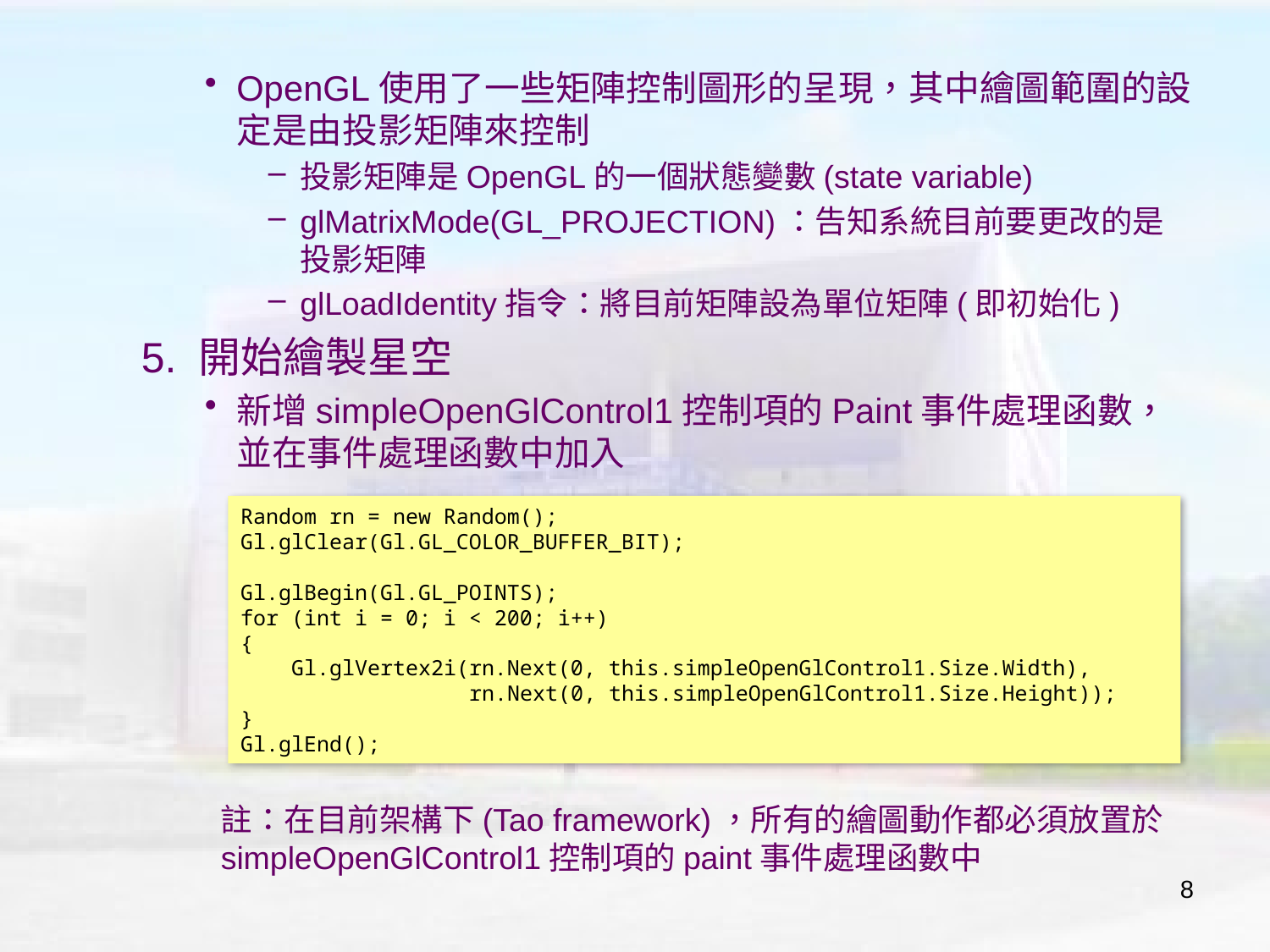

OpenGL使用了一些矩陣控制圖形的呈現，其中繪圖範圍的設定是由投影矩陣來控制
投影矩陣是OpenGL的一個狀態變數(state variable)
glMatrixMode(GL_PROJECTION)：告知系統目前要更改的是投影矩陣
glLoadIdentity指令：將目前矩陣設為單位矩陣(即初始化)
5. 開始繪製星空
新增simpleOpenGlControl1控制項的Paint事件處理函數，並在事件處理函數中加入

Random rn = new Random();
Gl.glClear(Gl.GL_COLOR_BUFFER_BIT);

Gl.glBegin(Gl.GL_POINTS);
for (int i = 0; i < 200; i++)
{
    Gl.glVertex2i(rn.Next(0, this.simpleOpenGlControl1.Size.Width),
                  rn.Next(0, this.simpleOpenGlControl1.Size.Height));
}
Gl.glEnd();
註：在目前架構下(Tao framework)，所有的繪圖動作都必須放置於simpleOpenGlControl1控制項的paint事件處理函數中
8